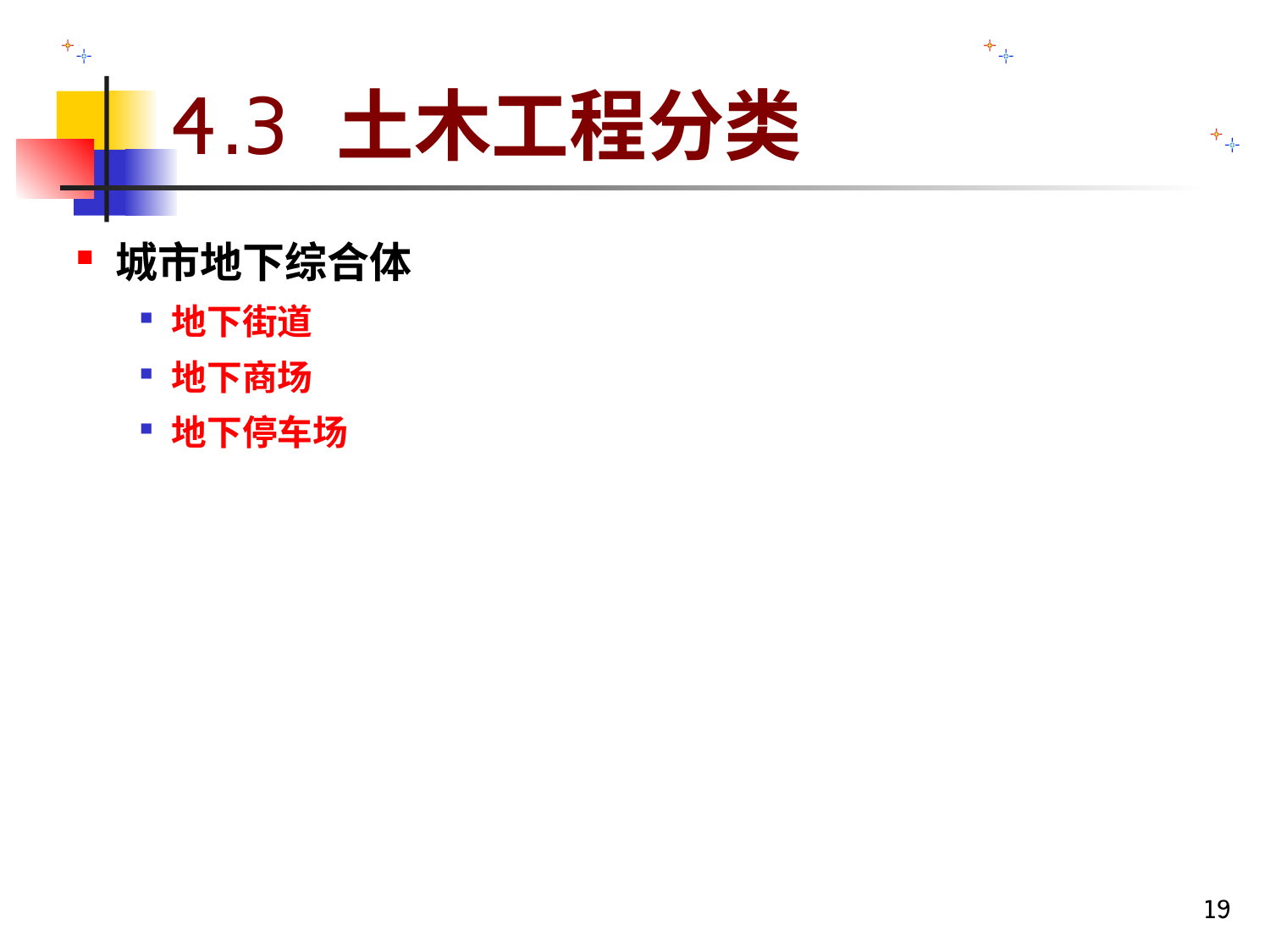

# 4.3 土木工程分类
城市地下综合体
地下街道
地下商场
地下停车场
19